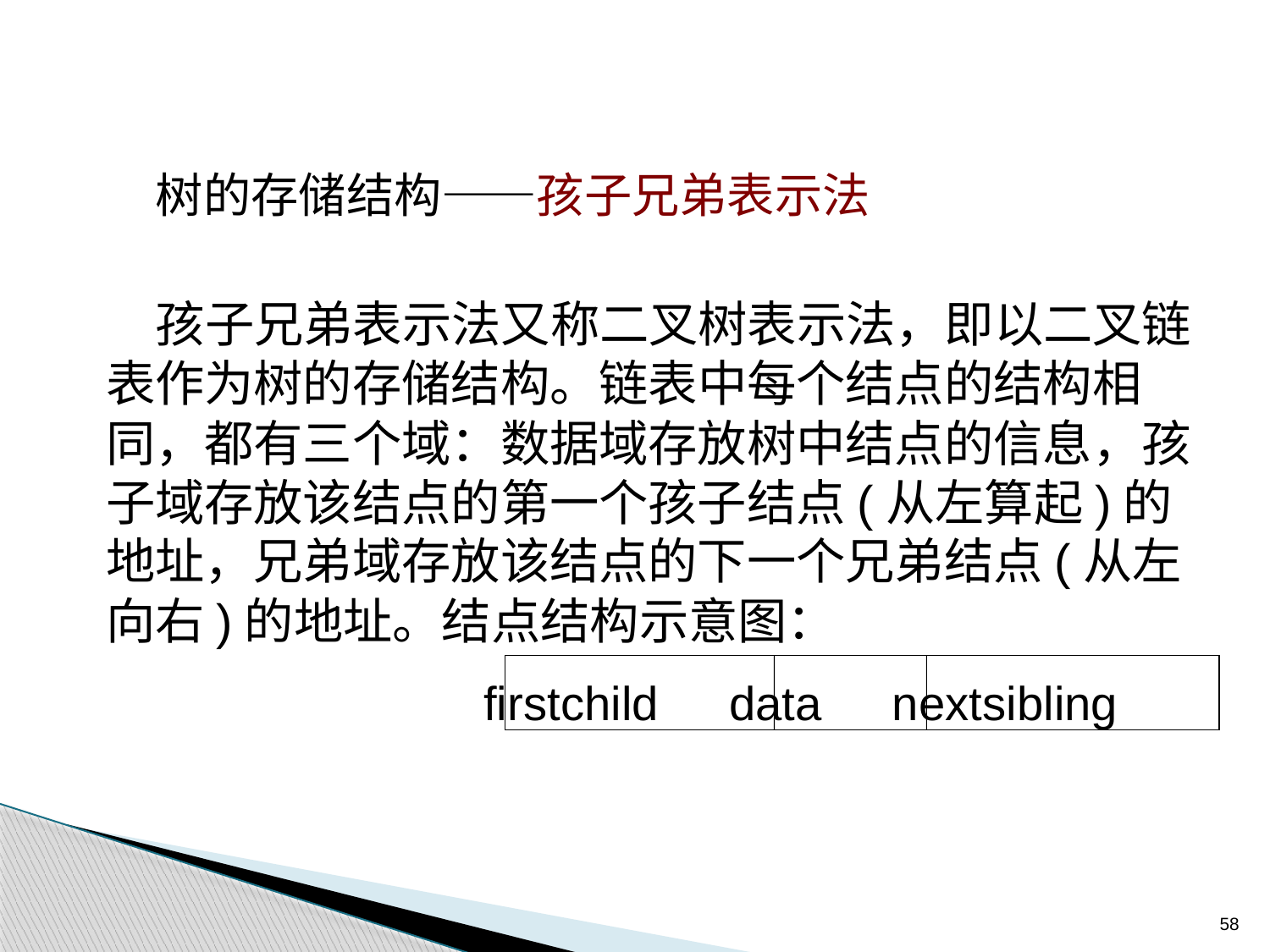

树的存储结构——孩子兄弟表示法

       孩子兄弟表示法又称二叉树表示法，即以二叉链表作为树的存储结构。链表中每个结点的结构相同，都有三个域：数据域存放树中结点的信息，孩子域存放该结点的第一个孩子结点(从左算起)的地址，兄弟域存放该结点的下一个兄弟结点(从左向右)的地址。结点结构示意图：
                               firstchild　data　nextsibling

58